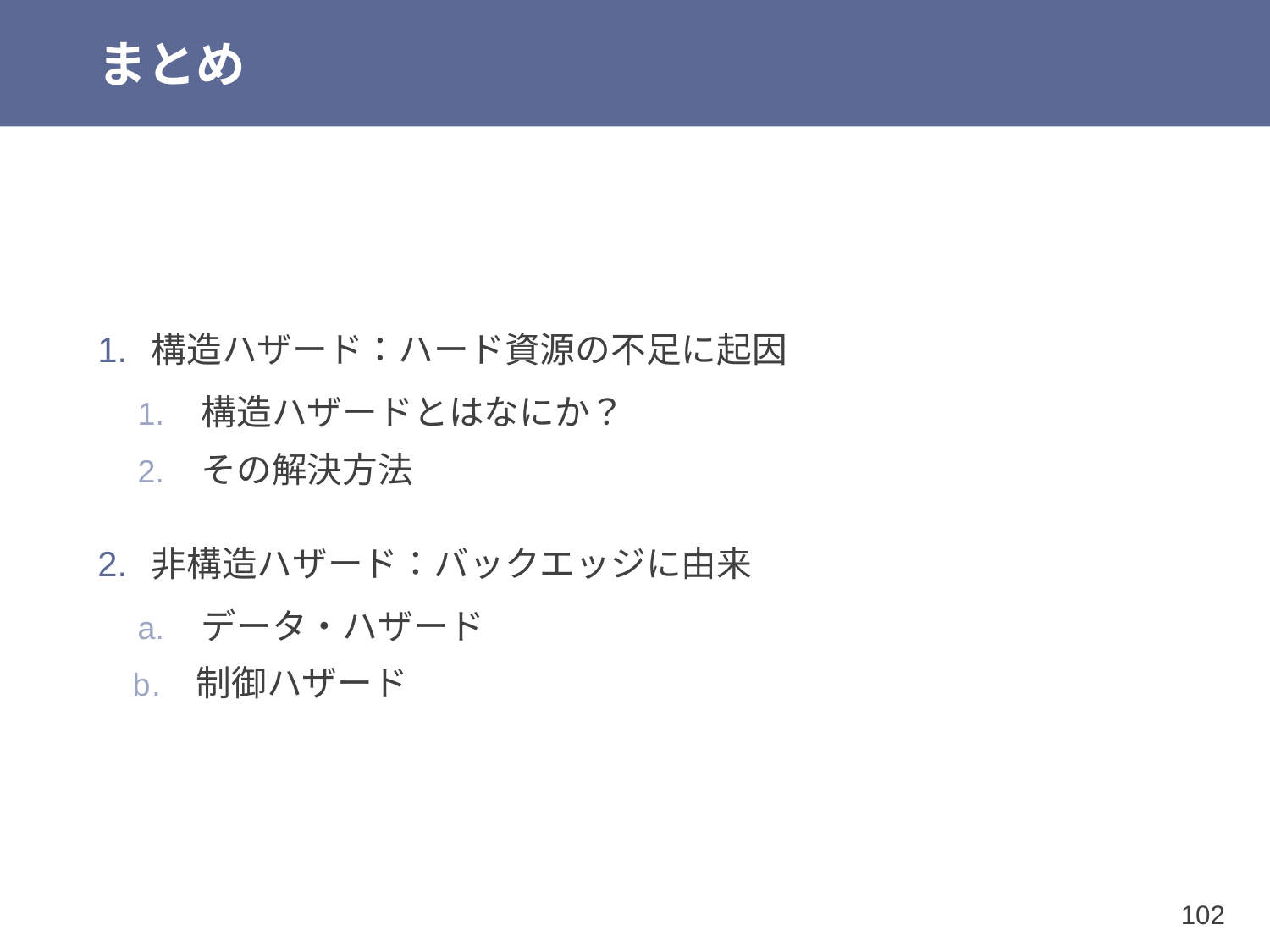

# まとめ
構造ハザード：ハード資源の不足に起因
構造ハザードとはなにか？
その解決方法
非構造ハザード：バックエッジに由来
データ・ハザード
制御ハザード